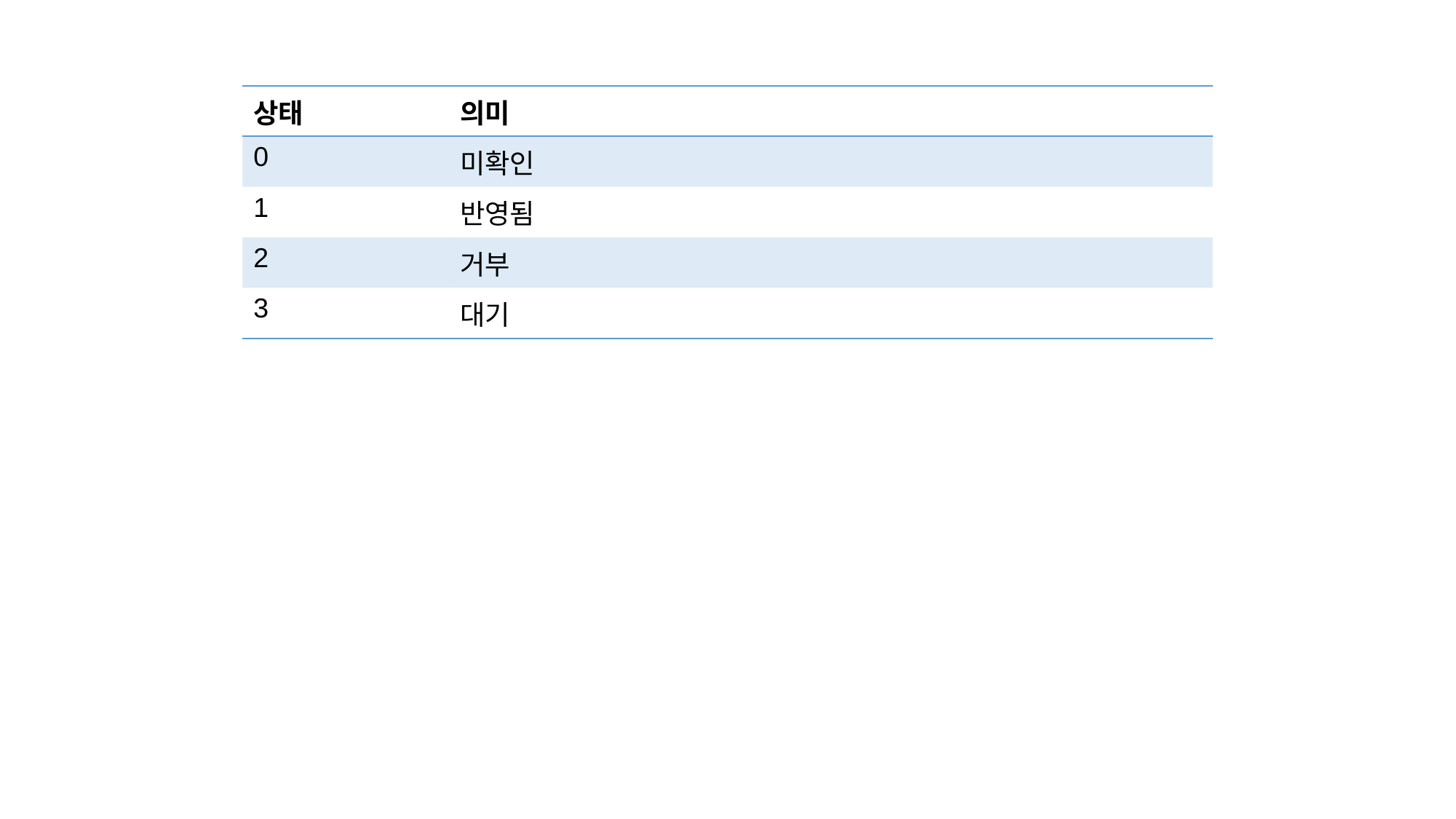

| 상태 | 의미 |
| --- | --- |
| 0 | 미확인 |
| 1 | 반영됨 |
| 2 | 거부 |
| 3 | 대기 |